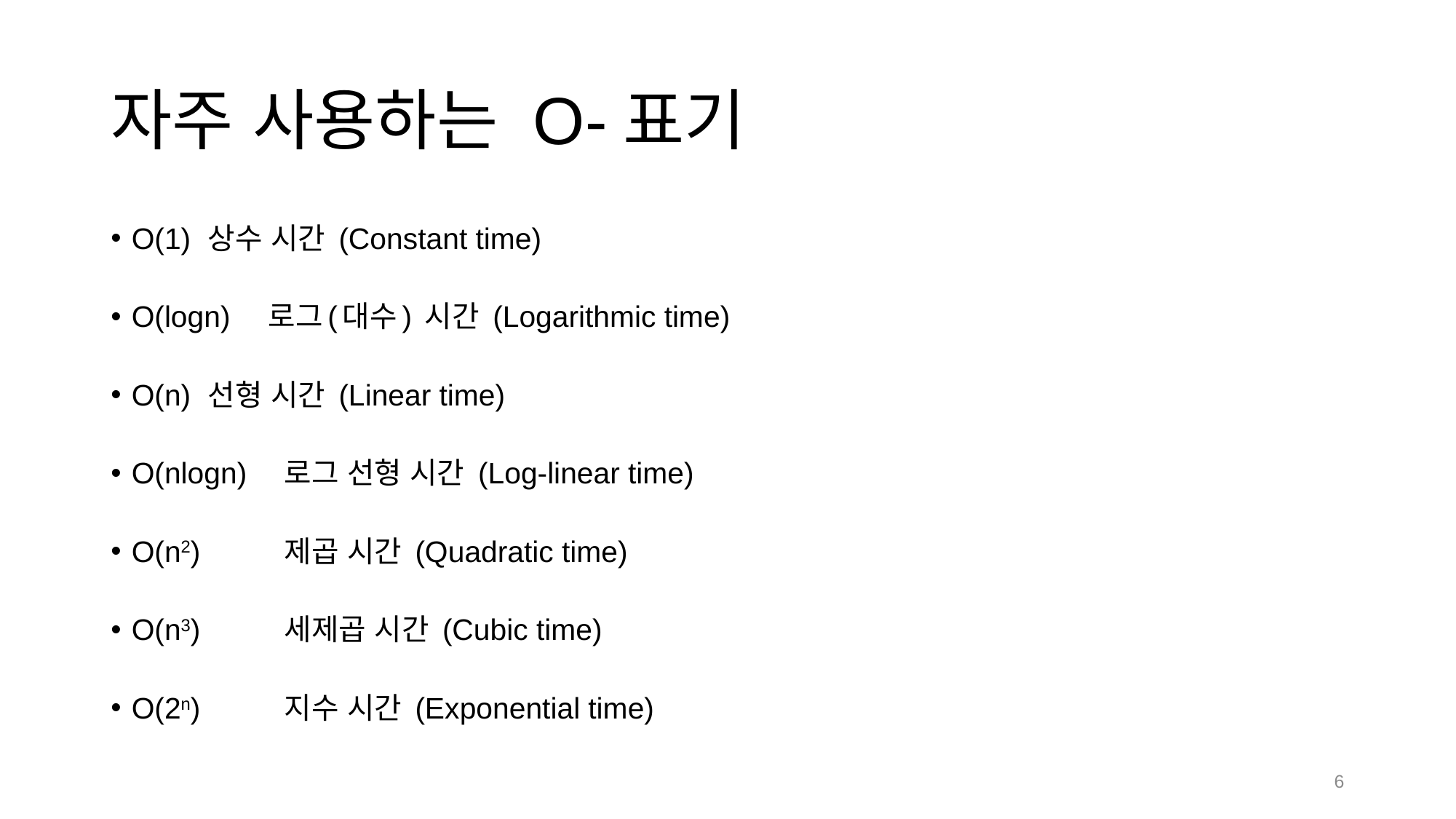

# 자주 사용하는 O-표기
O(1) 	상수 시간 (Constant time)

O(logn)    로그(대수) 시간 (Logarithmic time)

O(n) 	선형 시간 (Linear time)

O(nlogn)	로그 선형 시간 (Log-linear time)

O(n2) 	제곱 시간 (Quadratic time)

O(n3) 	세제곱 시간 (Cubic time)

O(2n) 	지수 시간 (Exponential time)
6